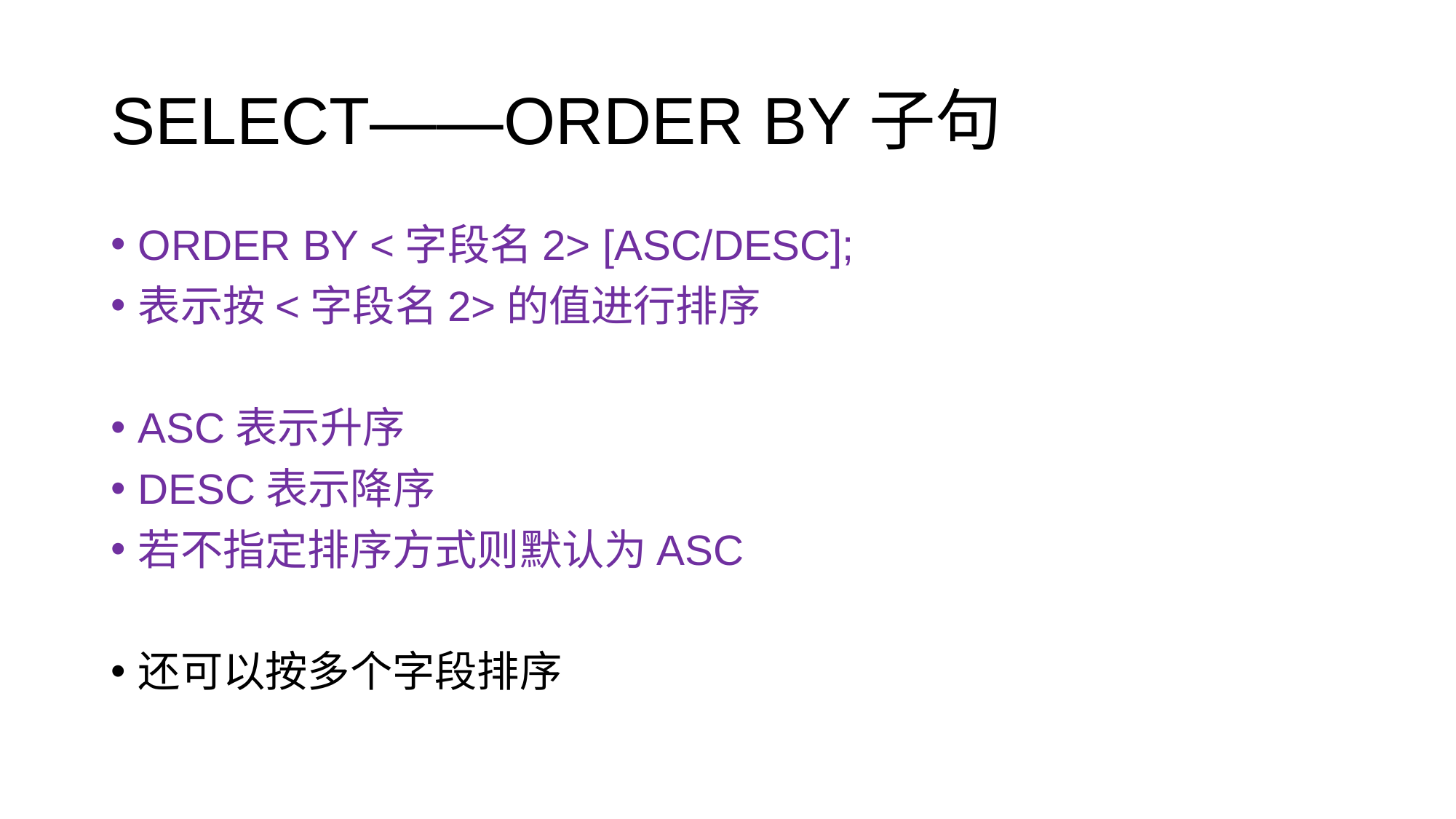

# SELECT——ORDER BY子句
ORDER BY <字段名2> [ASC/DESC];
表示按<字段名2>的值进行排序

ASC表示升序
DESC表示降序
若不指定排序方式则默认为ASC

还可以按多个字段排序